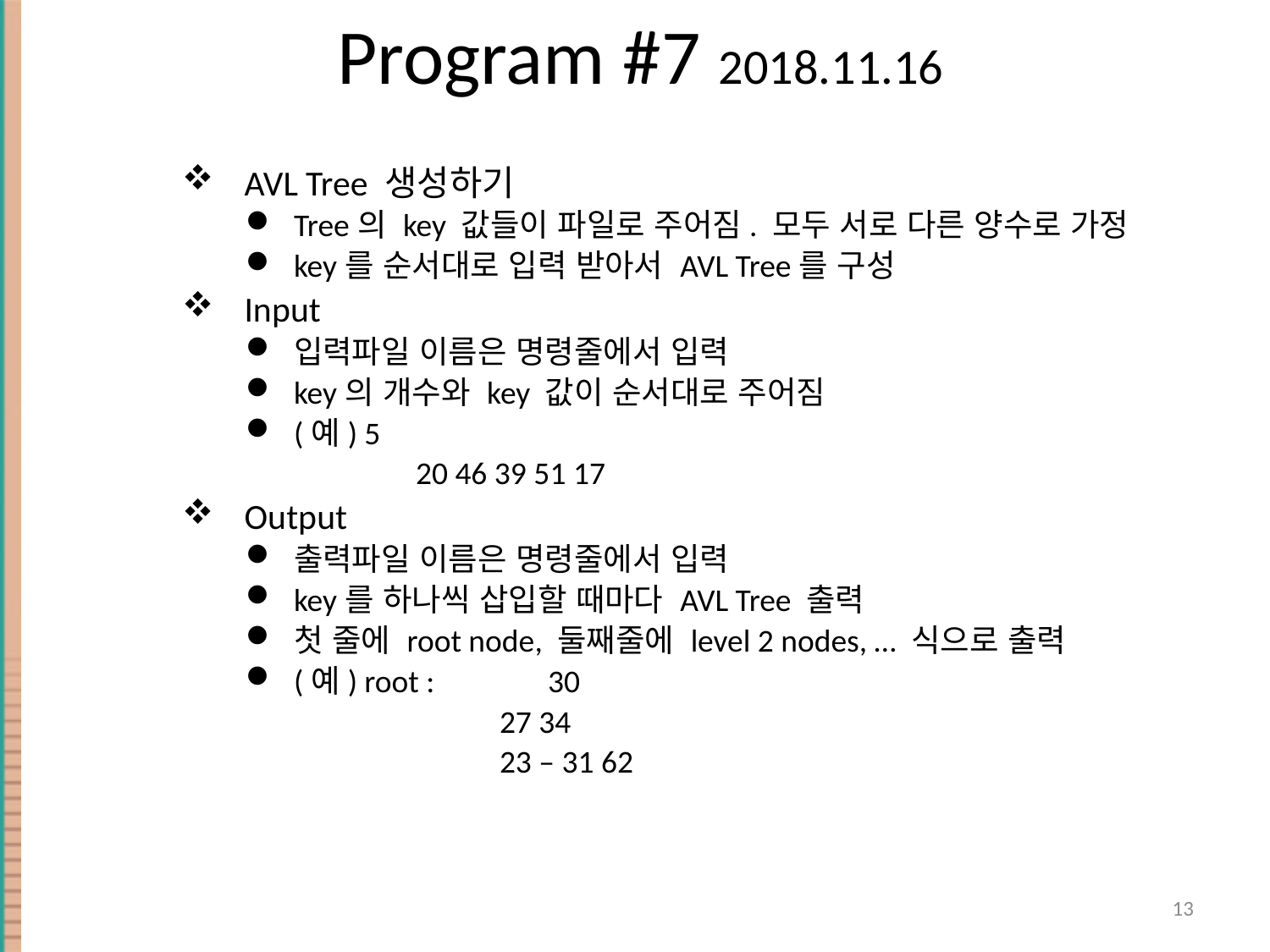

# Program #7 2018.11.16
AVL Tree 생성하기
Tree의 key 값들이 파일로 주어짐. 모두 서로 다른 양수로 가정
key를 순서대로 입력 받아서 AVL Tree를 구성
Input
입력파일 이름은 명령줄에서 입력
key의 개수와 key 값이 순서대로 주어짐
(예) 5
	      20 46 39 51 17
Output
출력파일 이름은 명령줄에서 입력
key를 하나씩 삽입할 때마다 AVL Tree 출력
첫 줄에 root node, 둘째줄에 level 2 nodes, … 식으로 출력
(예) root : 	30
		27 34
		23 – 31 62
13